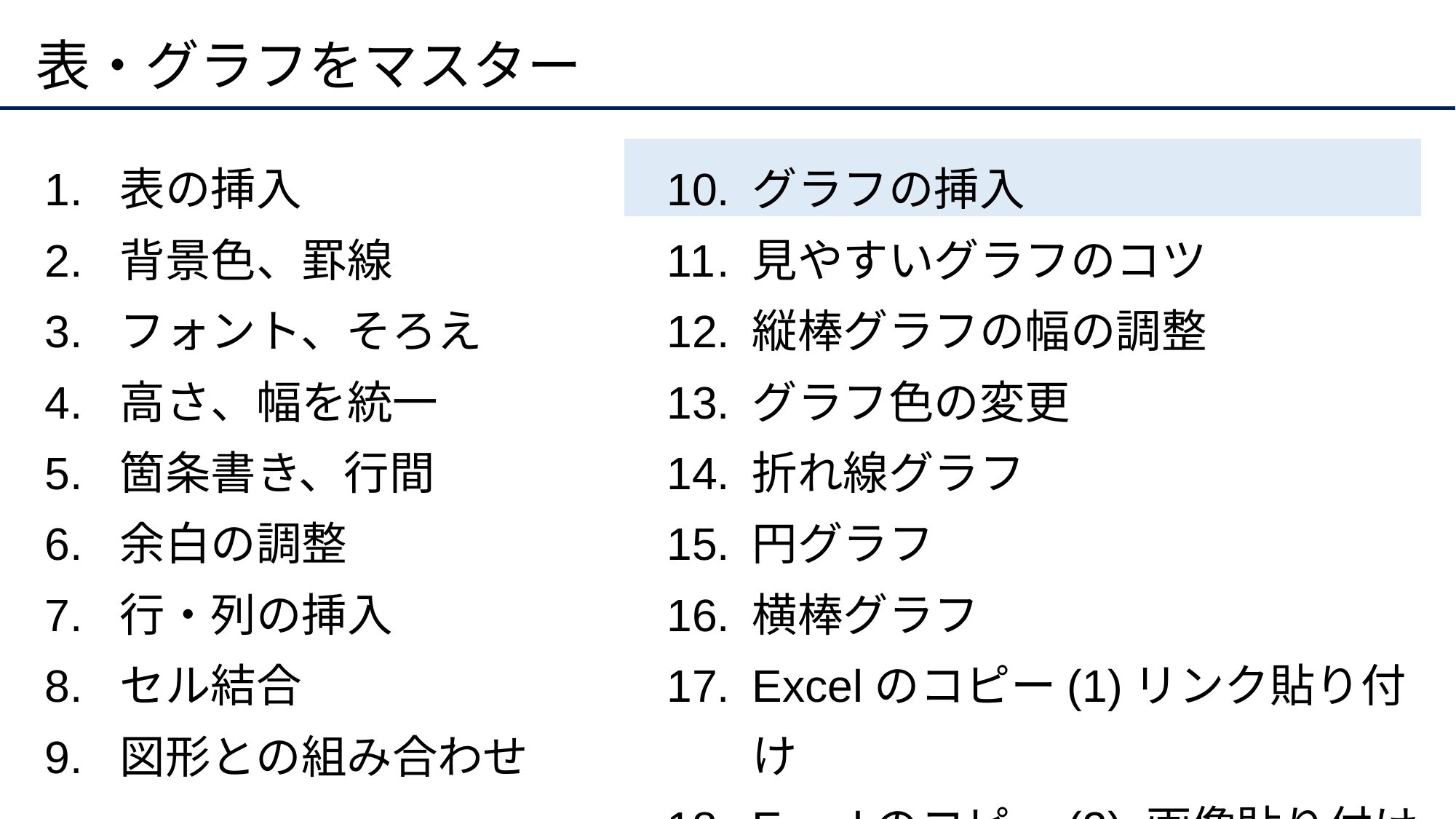

# 表・グラフをマスター
表の挿入
背景色、罫線
フォント、そろえ
高さ、幅を統一
箇条書き、行間
余白の調整
行・列の挿入
セル結合
図形との組み合わせ

グラフの挿入
見やすいグラフのコツ
縦棒グラフの幅の調整
グラフ色の変更
折れ線グラフ
円グラフ
横棒グラフ
Excelのコピー(1)リンク貼り付け
Excelのコピー(2) 画像貼り付け